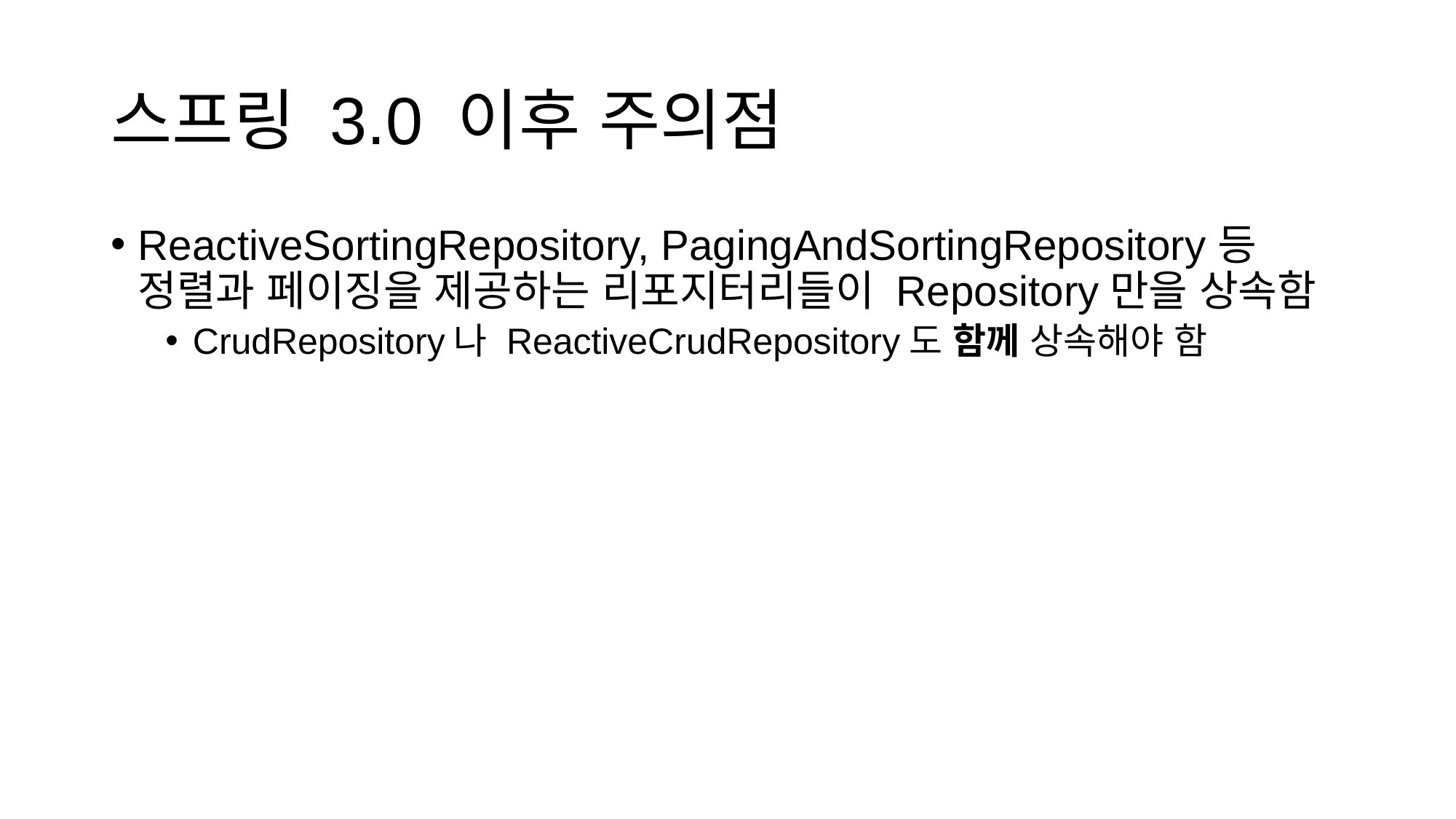

# 스프링 3.0 이후 주의점
ReactiveSortingRepository, PagingAndSortingRepository등 정렬과 페이징을 제공하는 리포지터리들이 Repository만을 상속함
CrudRepository나 ReactiveCrudRepository도 함께 상속해야 함